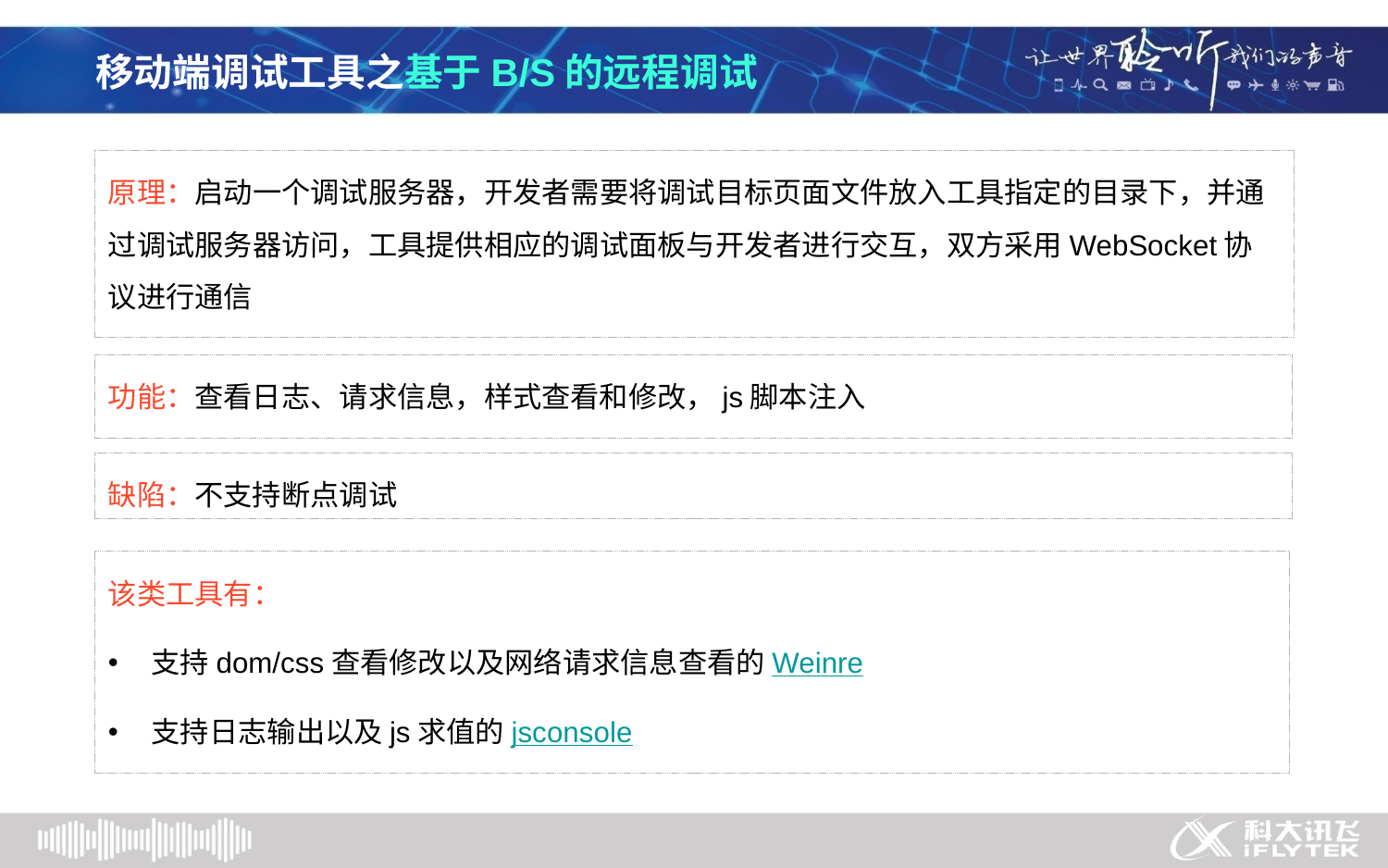

移动端调试工具之基于B/S的远程调试
原理：启动一个调试服务器，开发者需要将调试目标页面文件放入工具指定的目录下，并通过调试服务器访问，工具提供相应的调试面板与开发者进行交互，双方采用WebSocket协议进行通信

功能：查看日志、请求信息，样式查看和修改，js脚本注入

缺陷：不支持断点调试
该类工具有：
支持dom/css查看修改以及网络请求信息查看的Weinre
支持日志输出以及js求值的jsconsole